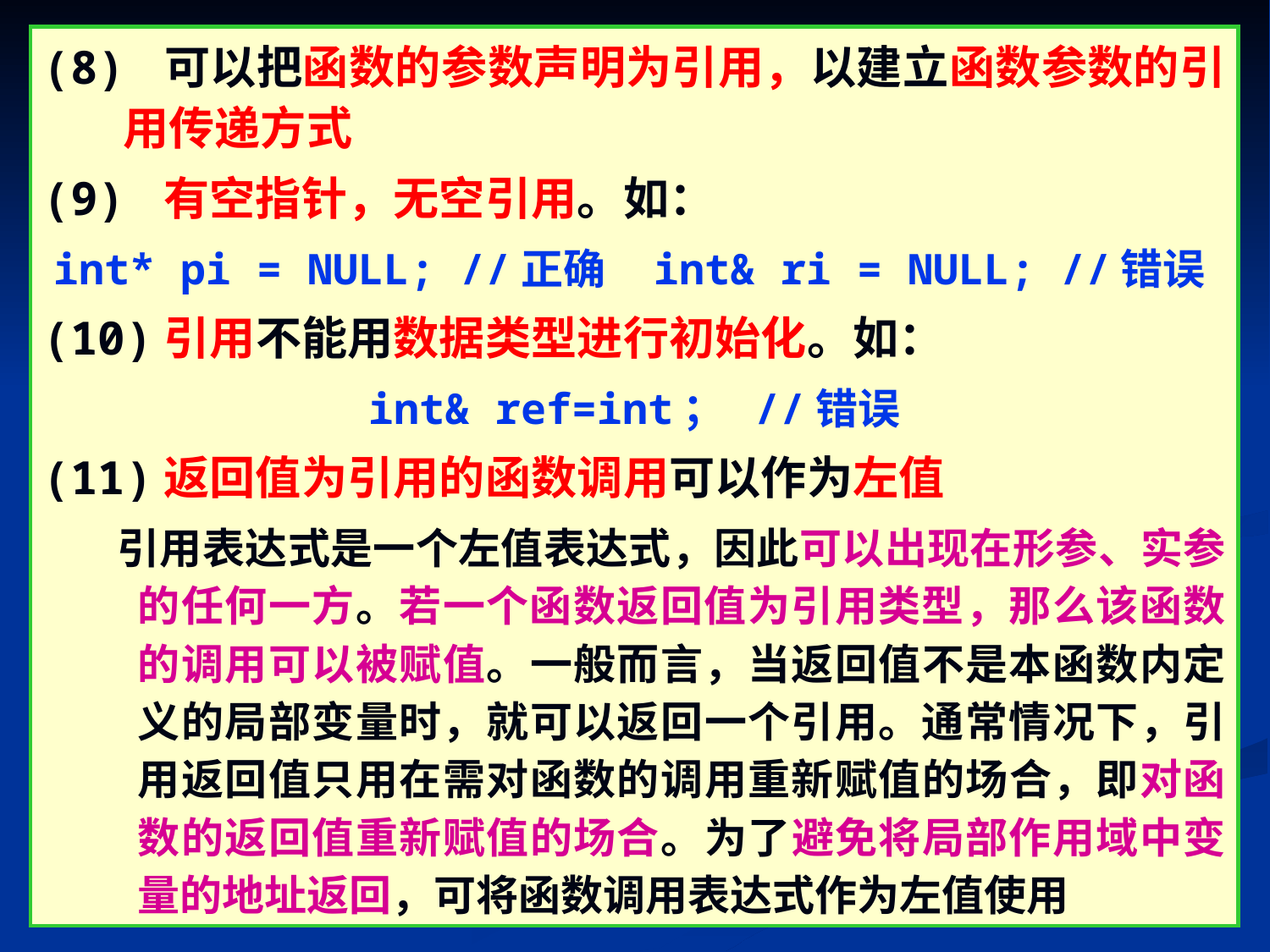

(8) 可以把函数的参数声明为引用，以建立函数参数的引用传递方式
(9) 有空指针，无空引用。如：
int* pi = NULL; //正确    int& ri = NULL; //错误
(10)引用不能用数据类型进行初始化。如：
int& ref=int；  //错误
(11)返回值为引用的函数调用可以作为左值
     引用表达式是一个左值表达式，因此可以出现在形参、实参的任何一方。若一个函数返回值为引用类型，那么该函数的调用可以被赋值。一般而言，当返回值不是本函数内定义的局部变量时，就可以返回一个引用。通常情况下，引用返回值只用在需对函数的调用重新赋值的场合，即对函数的返回值重新赋值的场合。为了避免将局部作用域中变量的地址返回，可将函数调用表达式作为左值使用